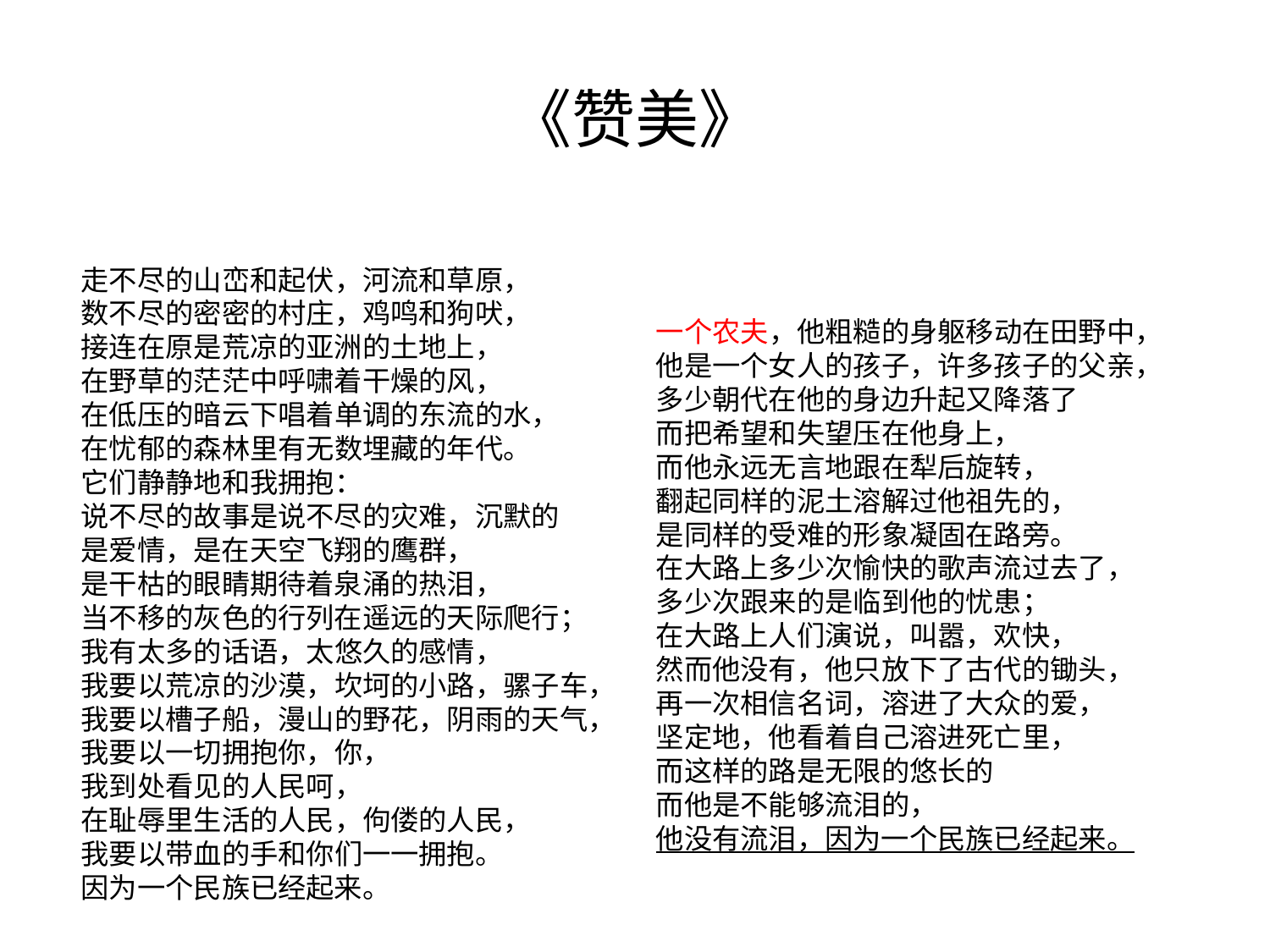

# 《赞美》

走不尽的山峦和起伏，河流和草原，
数不尽的密密的村庄，鸡鸣和狗吠，
接连在原是荒凉的亚洲的土地上，
在野草的茫茫中呼啸着干燥的风，
在低压的暗云下唱着单调的东流的水，
在忧郁的森林里有无数埋藏的年代。
它们静静地和我拥抱：
说不尽的故事是说不尽的灾难，沉默的
是爱情，是在天空飞翔的鹰群，
是干枯的眼睛期待着泉涌的热泪，
当不移的灰色的行列在遥远的天际爬行；
我有太多的话语，太悠久的感情，
我要以荒凉的沙漠，坎坷的小路，骡子车，
我要以槽子船，漫山的野花，阴雨的天气，
我要以一切拥抱你，你，
我到处看见的人民呵，
在耻辱里生活的人民，佝偻的人民，
我要以带血的手和你们一一拥抱。
因为一个民族已经起来。

一个农夫，他粗糙的身躯移动在田野中，
他是一个女人的孩子，许多孩子的父亲，
多少朝代在他的身边升起又降落了
而把希望和失望压在他身上，
而他永远无言地跟在犁后旋转，
翻起同样的泥土溶解过他祖先的，
是同样的受难的形象凝固在路旁。
在大路上多少次愉快的歌声流过去了，
多少次跟来的是临到他的忧患；
在大路上人们演说，叫嚣，欢快，
然而他没有，他只放下了古代的锄头，
再一次相信名词，溶进了大众的爱，
坚定地，他看着自己溶进死亡里，
而这样的路是无限的悠长的
而他是不能够流泪的，
他没有流泪，因为一个民族已经起来。